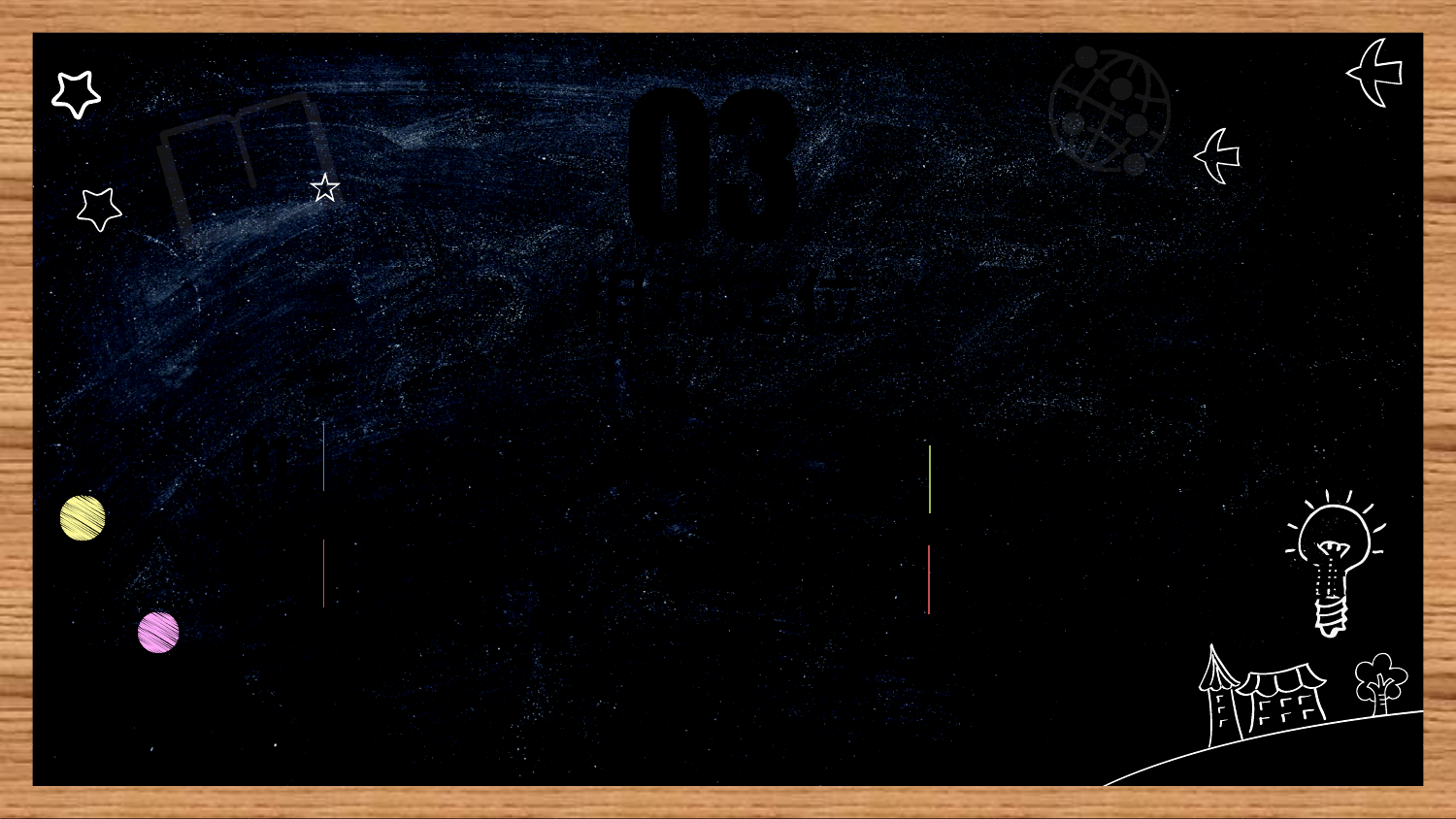

03
相对定位
01
相对定位不脱标
03
定位移动方向

相对定位分身术
02
相对定位使用场景
04